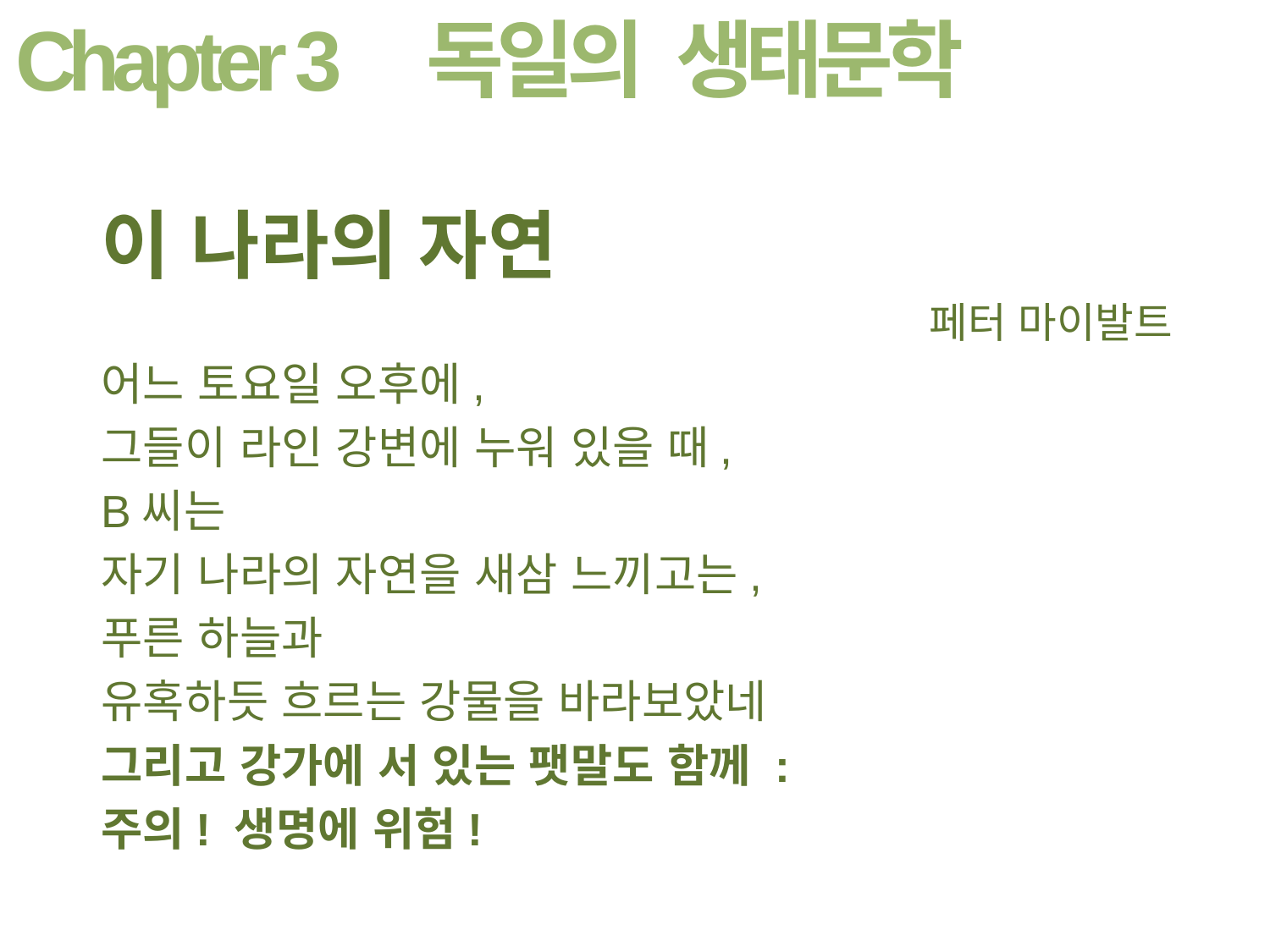

Chapter 3
독일의  생태문학
이 나라의 자연
페터 마이발트
어느 토요일 오후에,
그들이 라인 강변에 누워 있을 때,
B씨는
자기 나라의 자연을 새삼 느끼고는,
푸른 하늘과
유혹하듯 흐르는 강물을 바라보았네
그리고 강가에 서 있는 팻말도 함께 :
주의! 생명에 위험!